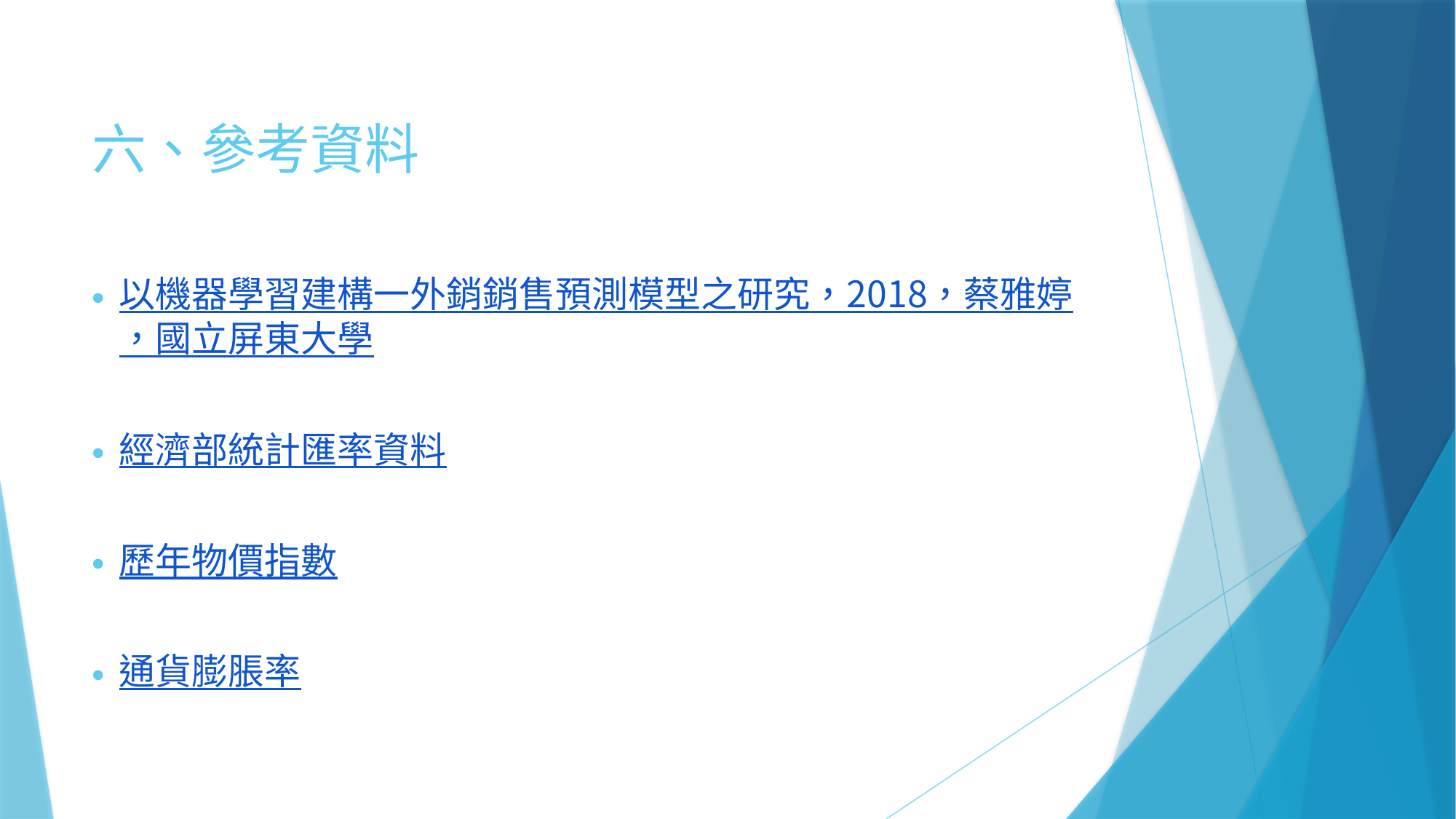

# 六、參考資料
以機器學習建構一外銷銷售預測模型之研究，2018，蔡雅婷，國立屏東大學

經濟部統計匯率資料

歷年物價指數

通貨膨脹率